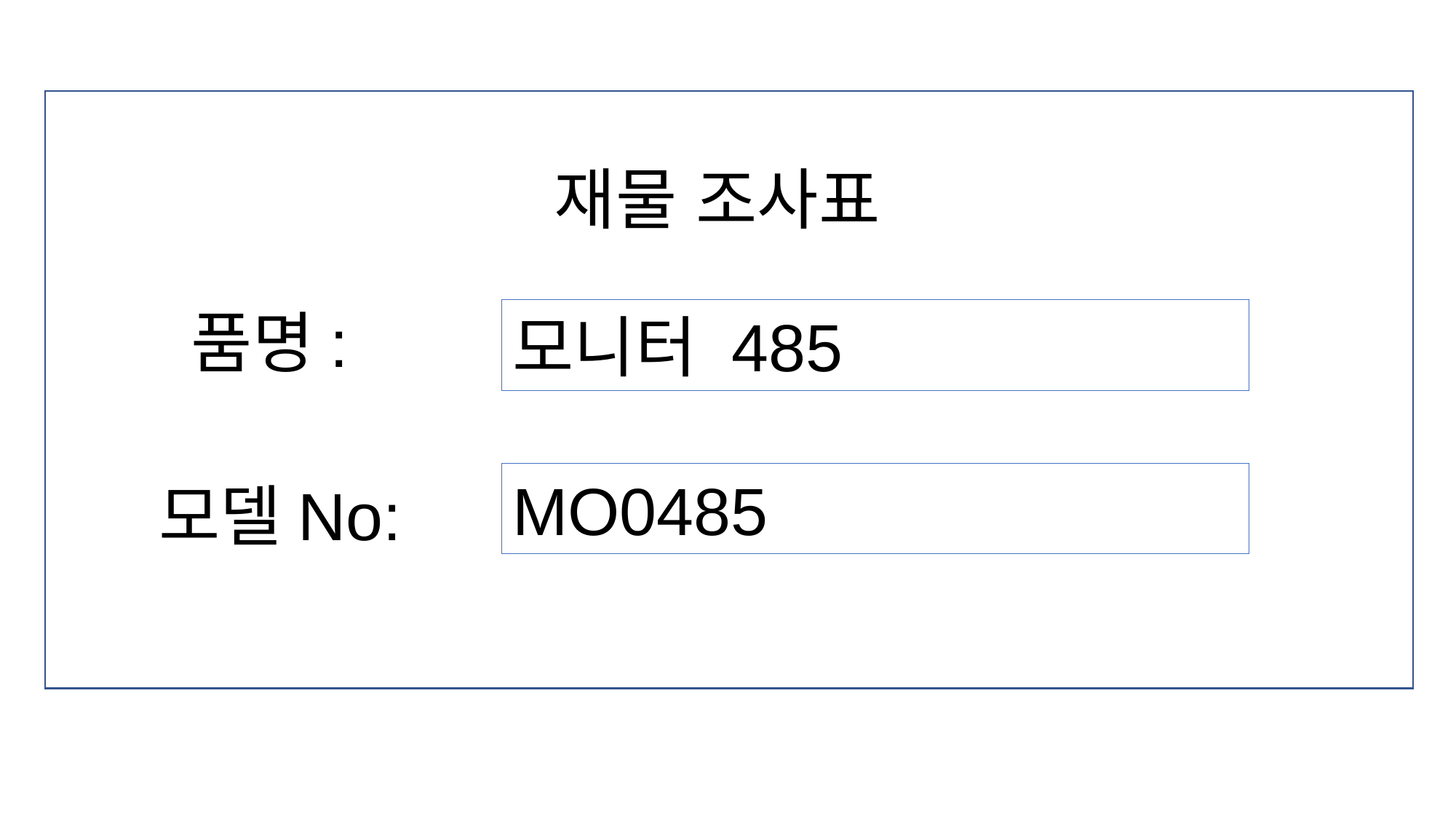

재물 조사표
품명:
모니터 485
MO0485
모델No: